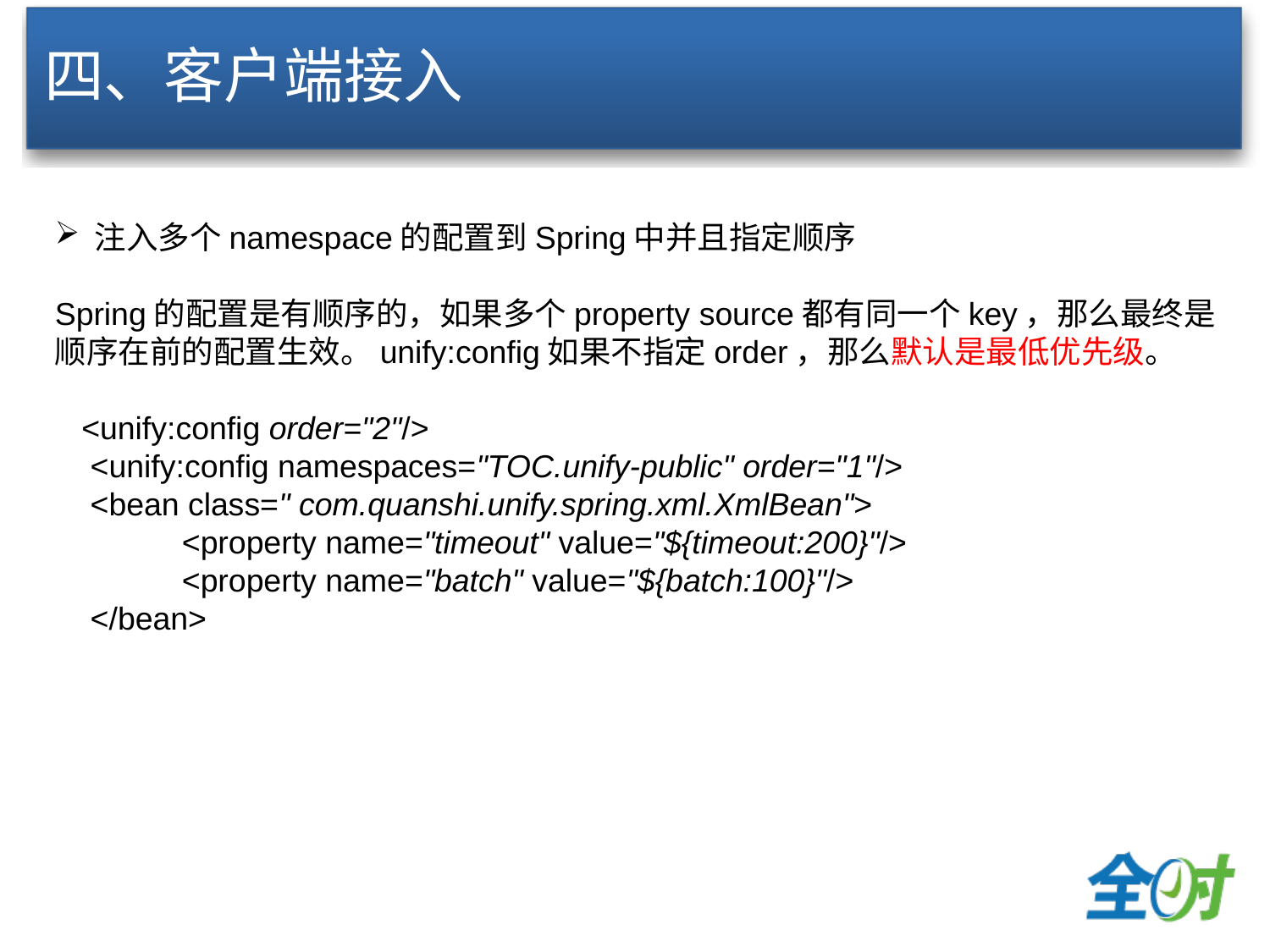

# 四、客户端接入
注入多个namespace的配置到Spring中并且指定顺序

Spring的配置是有顺序的，如果多个property source都有同一个key，那么最终是顺序在前的配置生效。unify:config如果不指定order，那么默认是最低优先级。

   <unify:config order="2"/>
    <unify:config namespaces="TOC.unify-public" order="1"/>
    <bean class=" com.quanshi.unify.spring.xml.XmlBean">
        	<property name="timeout" value="${timeout:200}"/>
        	<property name="batch" value="${batch:100}"/>
    </bean>